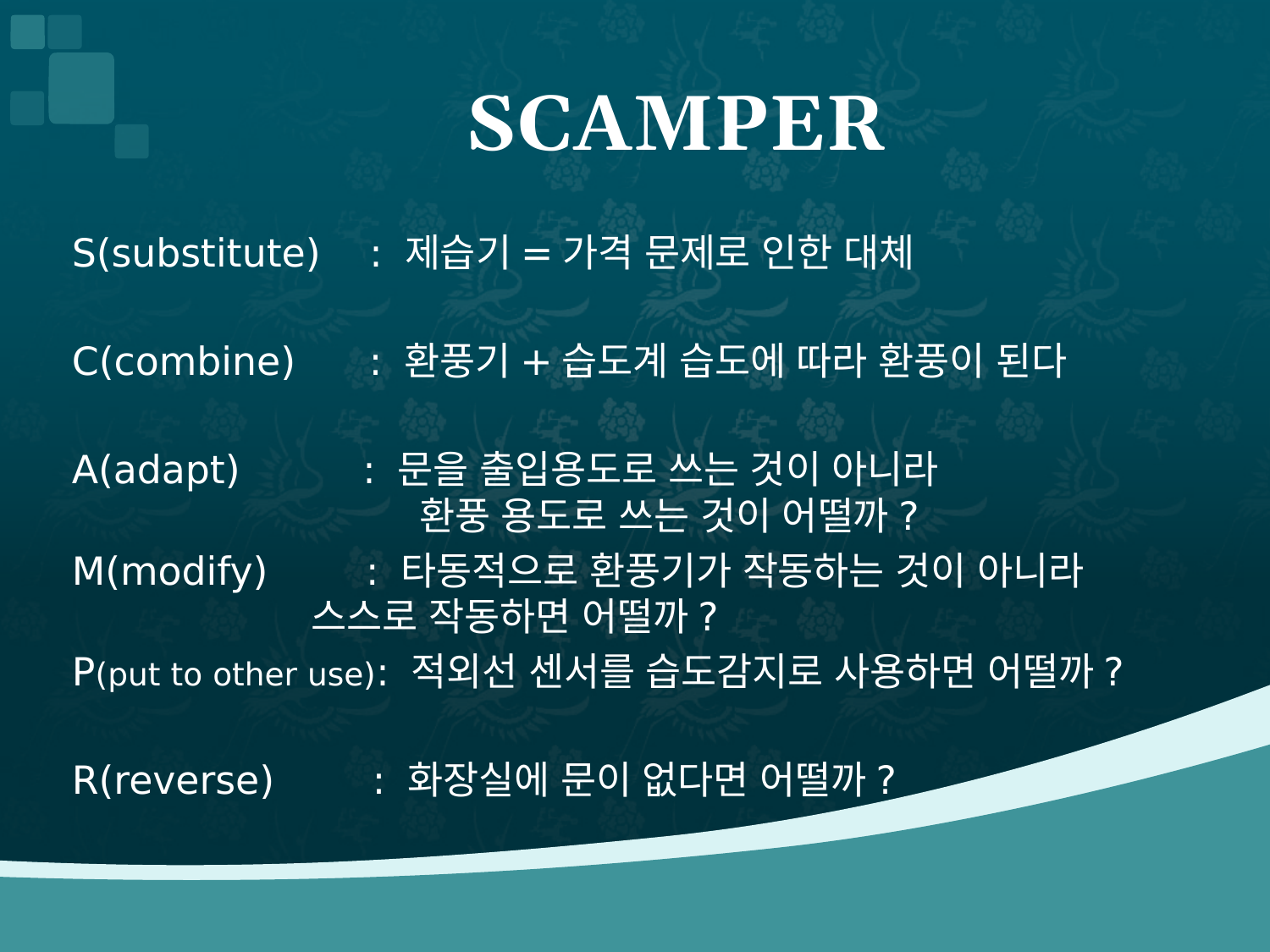

# SCAMPER
S(substitute)    : 제습기=가격 문제로 인한 대체

C(combine)      : 환풍기+습도계 습도에 따라 환풍이 된다

A(adapt)          : 문을 출입용도로 쓰는 것이 아니라	                  	                환풍 용도로 쓰는 것이 어떨까?
M(modify)        : 타동적으로 환풍기가 작동하는 것이 아니라 	 	      스스로 작동하면 어떨까?
P(put to other use): 적외선 센서를 습도감지로 사용하면 어떨까?

R(reverse)        : 화장실에 문이 없다면 어떨까?